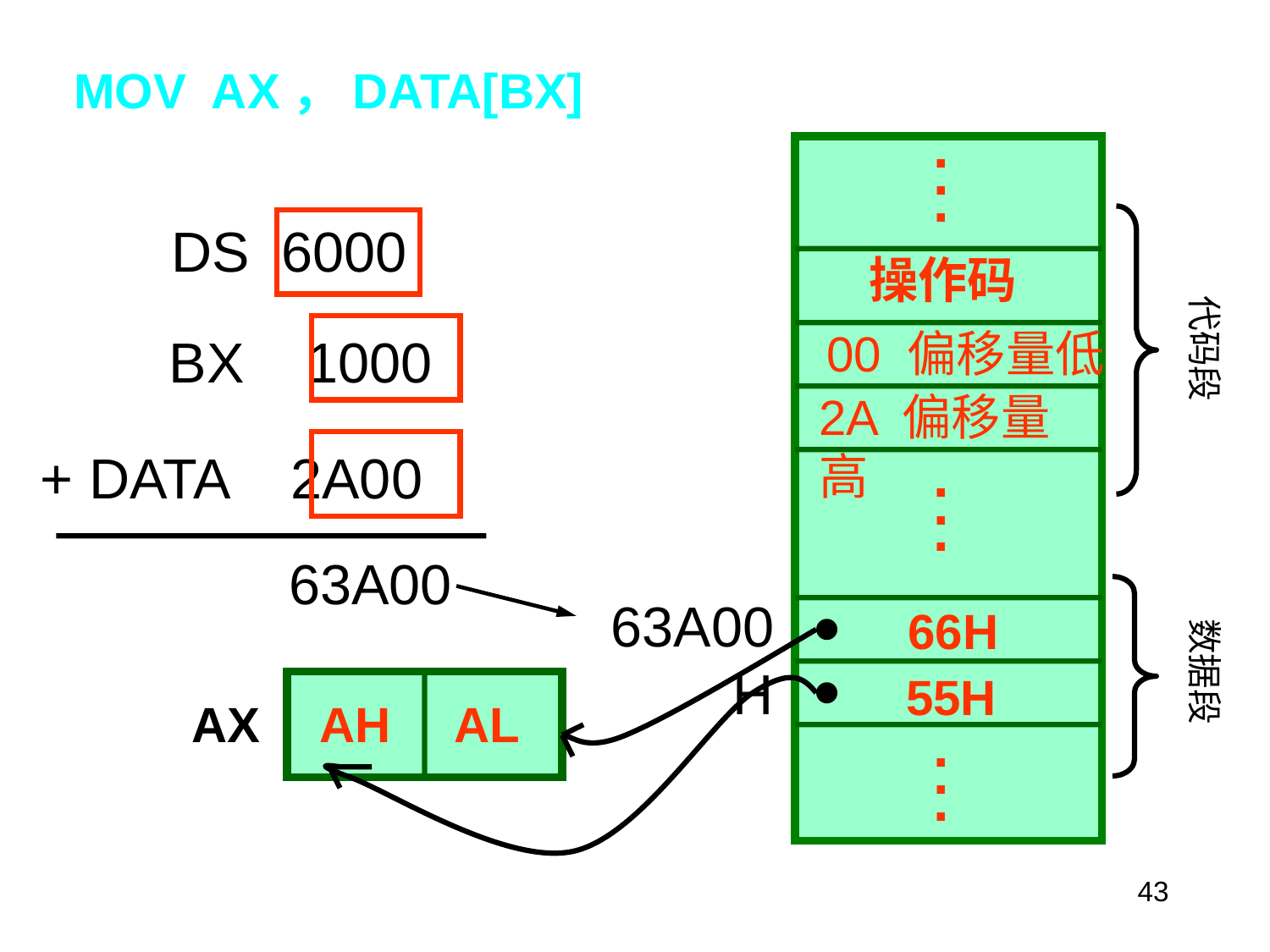

43
MOV  AX，DATA[BX]

.
.
.

DS  6000

操作码
代码段

00 偏移量低
BX    1000

2A 偏移量高

 + DATA    2A00

.
.
.

63A00

63A00H

66H

数据段

55H

AX
AH
AL

.
.
.